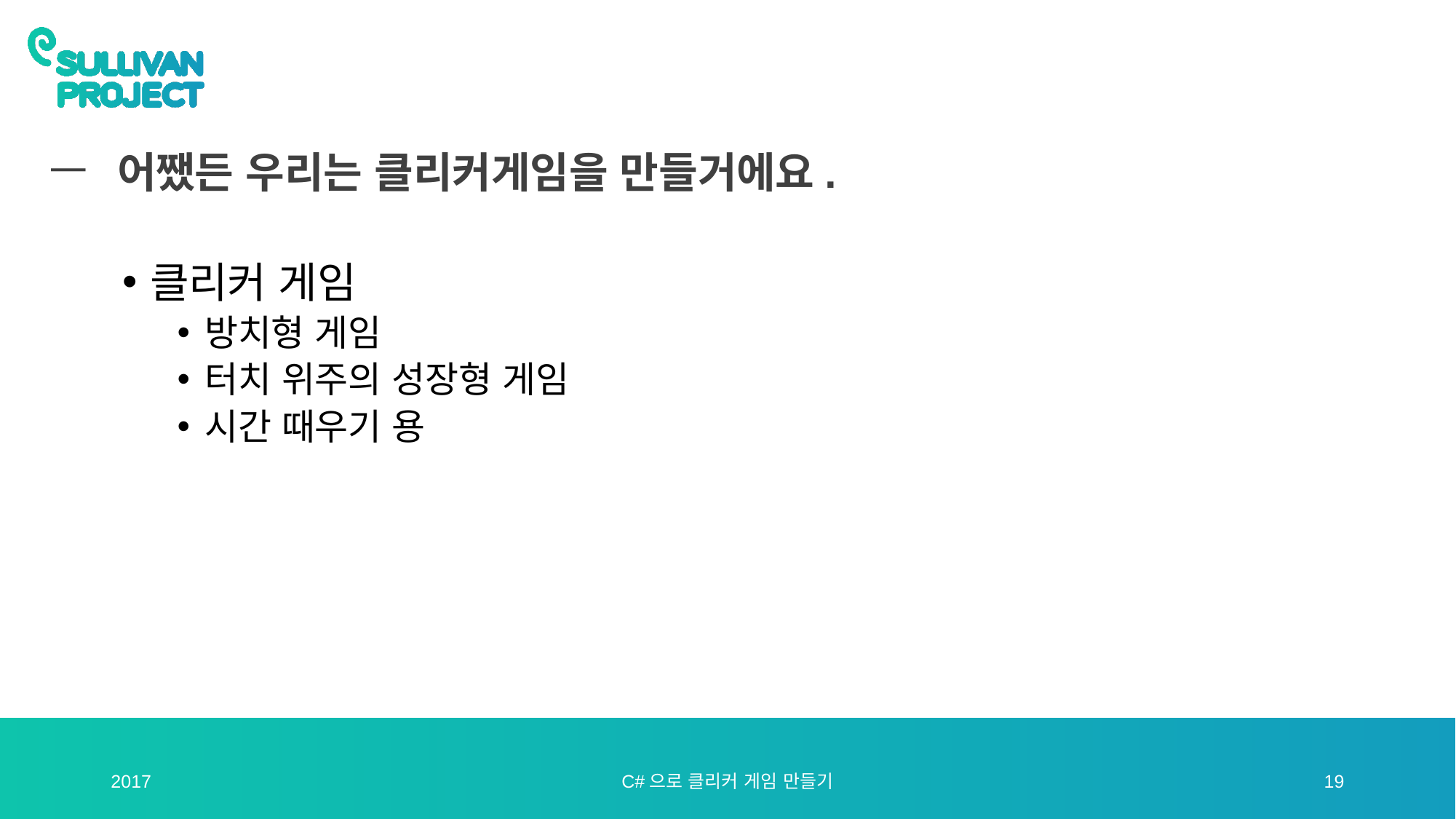

# 어쨌든 우리는 클리커게임을 만들거에요.
클리커 게임
방치형 게임
터치 위주의 성장형 게임
시간 때우기 용
2017
C#으로 클리커 게임 만들기
19